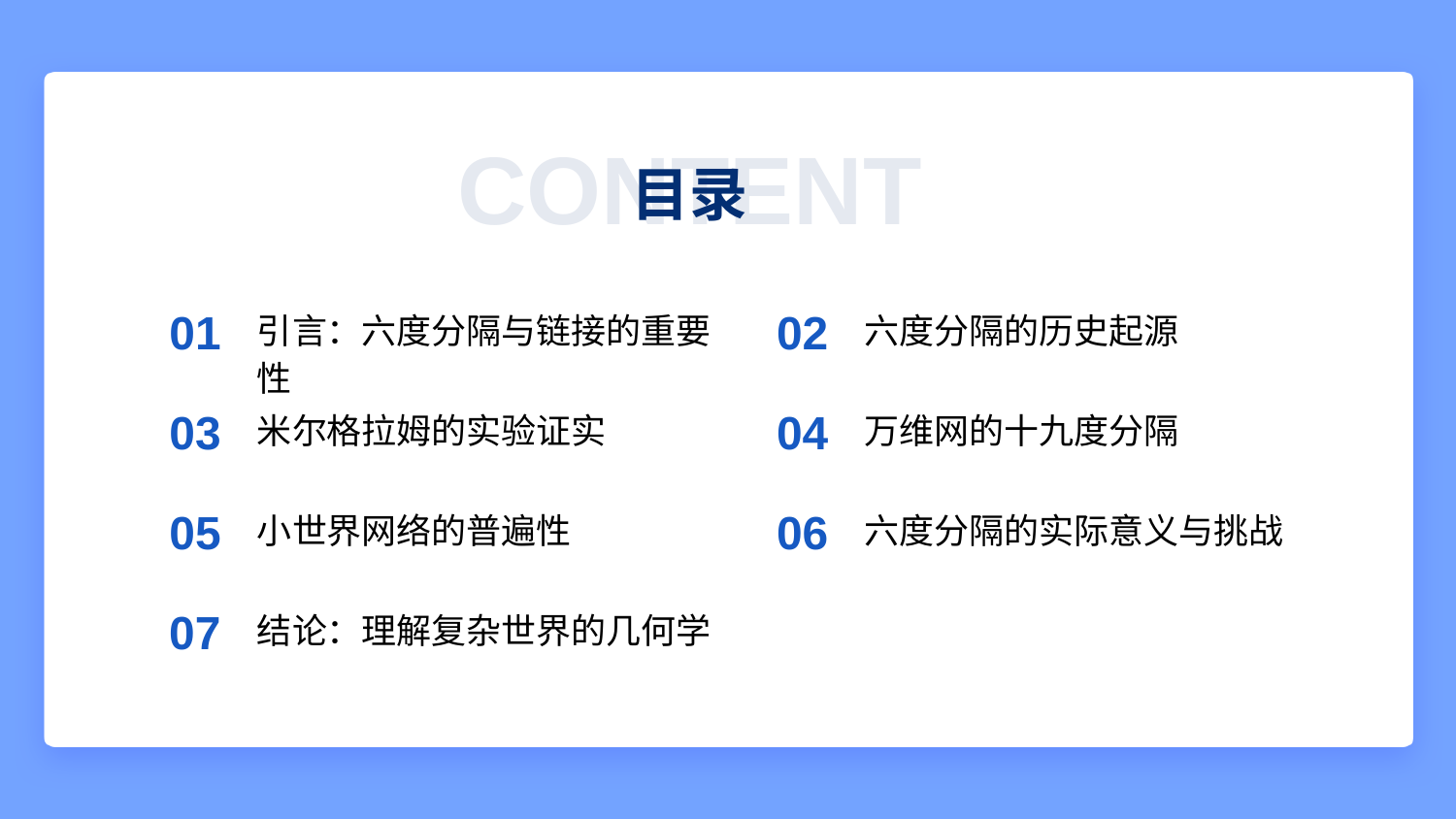

CONTENT
目录
01
02
引言：六度分隔与链接的重要性
六度分隔的历史起源
03
04
米尔格拉姆的实验证实
万维网的十九度分隔
05
06
小世界网络的普遍性
六度分隔的实际意义与挑战
07
结论：理解复杂世界的几何学